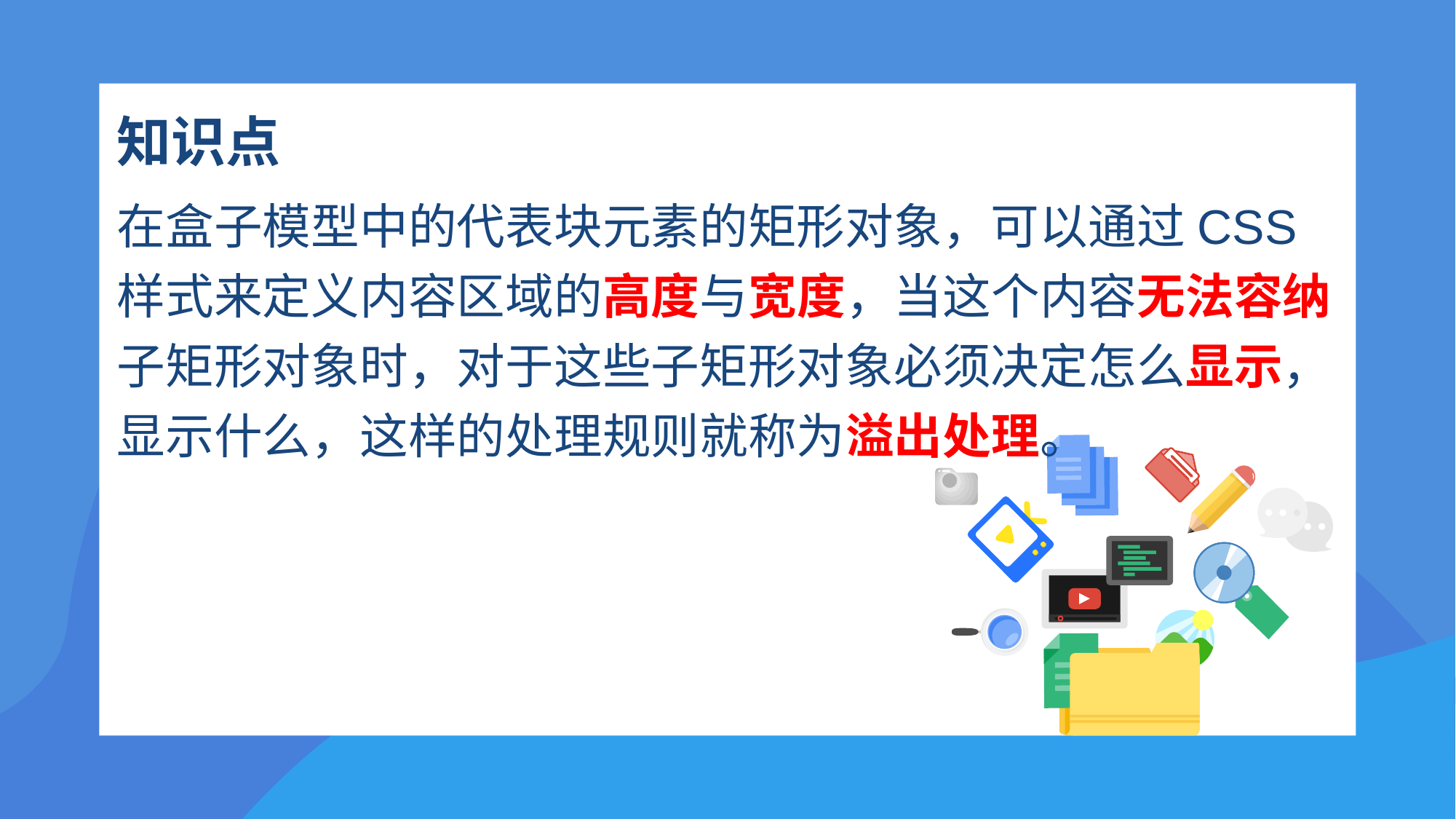

# 知识点
在盒子模型中的代表块元素的矩形对象，可以通过CSS样式来定义内容区域的高度与宽度，当这个内容无法容纳子矩形对象时，对于这些子矩形对象必须决定怎么显示，显示什么，这样的处理规则就称为溢出处理。